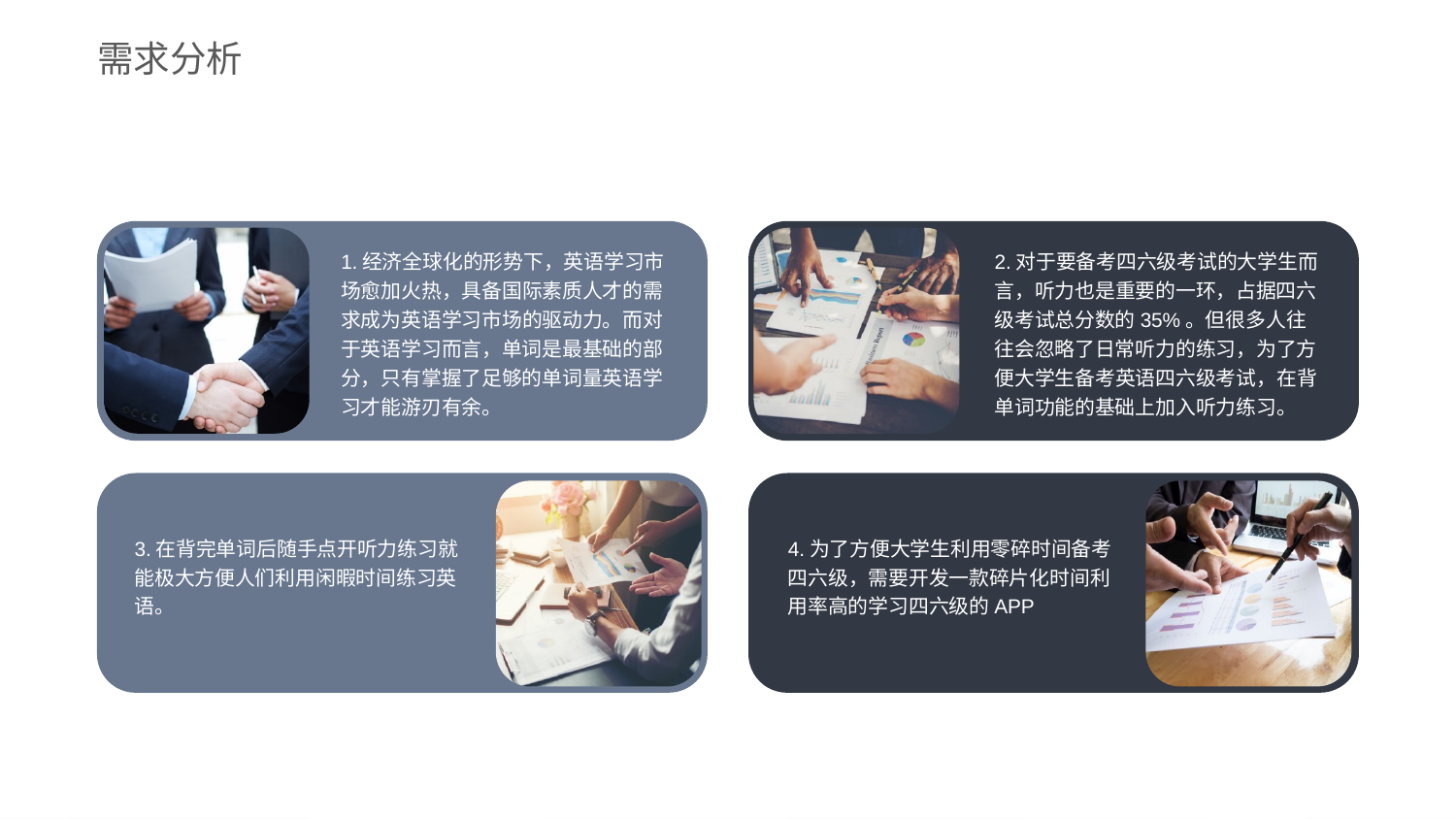

需求分析

1.经济全球化的形势下，英语学习市场愈加火热，具备国际素质人才的需求成为英语学习市场的驱动力。而对于英语学习而言，单词是最基础的部分，只有掌握了足够的单词量英语学习才能游刃有余。

2.对于要备考四六级考试的大学生而言，听力也是重要的一环，占据四六级考试总分数的35%。但很多人往往会忽略了日常听力的练习，为了方便大学生备考英语四六级考试，在背单词功能的基础上加入听力练习。

3.在背完单词后随手点开听力练习就能极大方便人们利用闲暇时间练习英语。

4.为了方便大学生利用零碎时间备考四六级，需要开发一款碎片化时间利用率高的学习四六级的APP